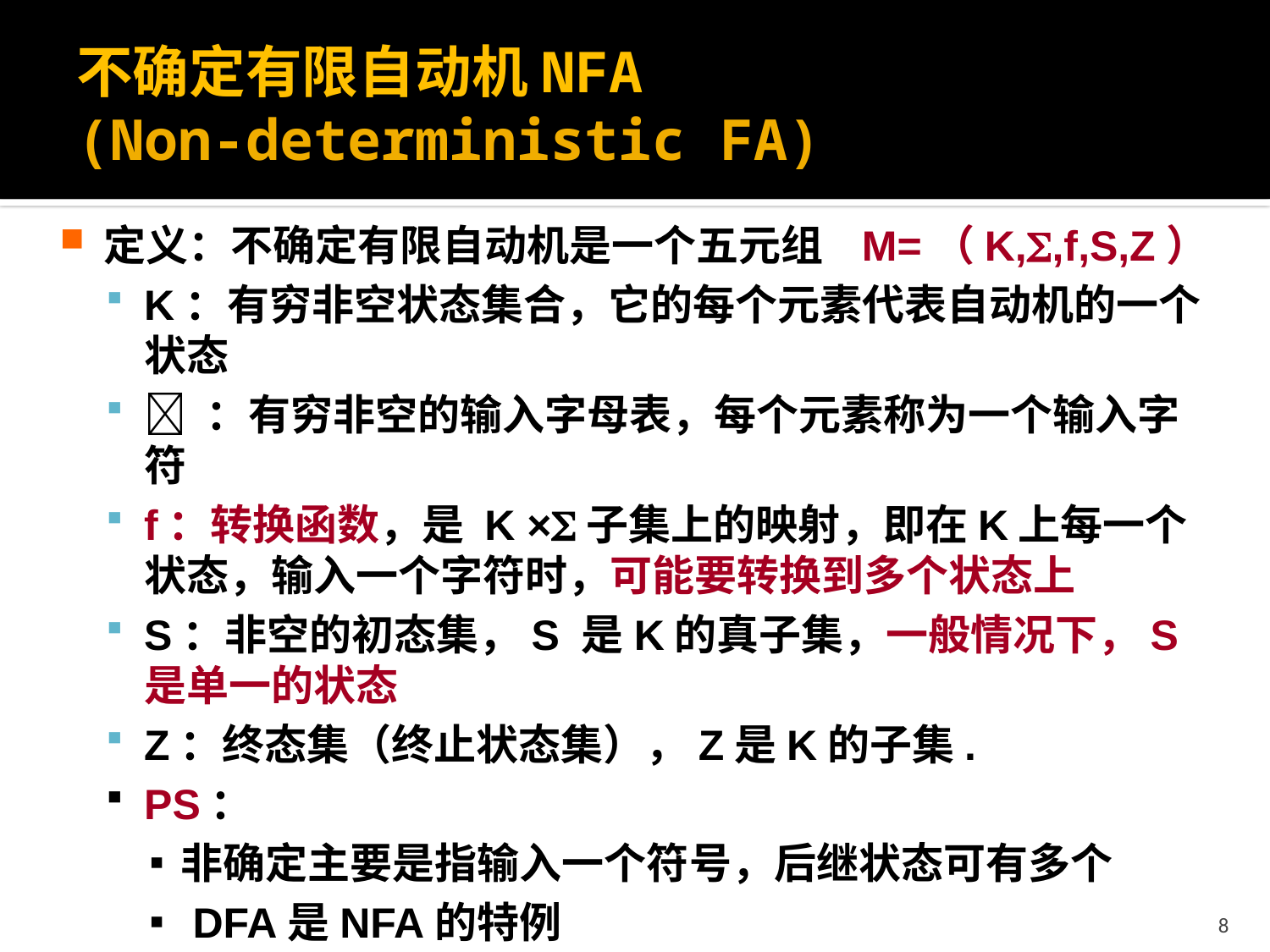

# 不确定有限自动机NFA (Non-deterministic FA)
实际问题：
Main  (m, a, i, n,  )
定义：不确定有限自动机是一个五元组   M=（K,Σ,f,S,Z）
K：有穷非空状态集合，它的每个元素代表自动机的一个状态
Σ ：有穷非空的输入字母表，每个元素称为一个输入字符
f：转换函数，是 K ×Σ子集上的映射，即在K上每一个状态，输入一个字符时，可能要转换到多个状态上
S：非空的初态集，S 是K的真子集，一般情况下，S是单一的状态
Z：终态集（终止状态集），Z是K的子集.
PS：
非确定主要是指输入一个符号，后继状态可有多个
 DFA是NFA的特例

8